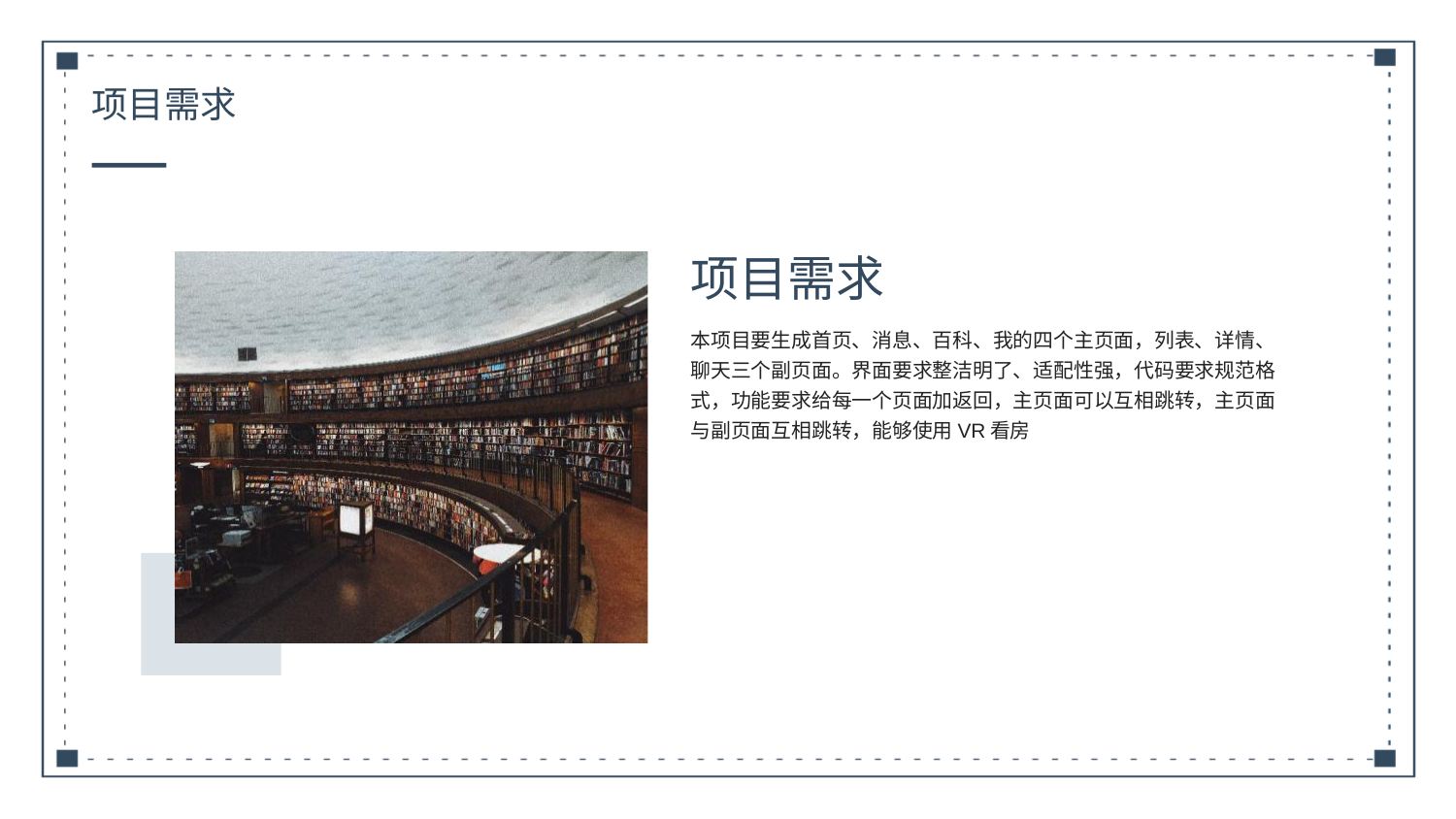

项目需求
项目需求

本项目要生成首页、消息、百科、我的四个主页面，列表、详情、聊天三个副页面。界面要求整洁明了、适配性强，代码要求规范格式，功能要求给每一个页面加返回，主页面可以互相跳转，主页面与副页面互相跳转，能够使用VR看房